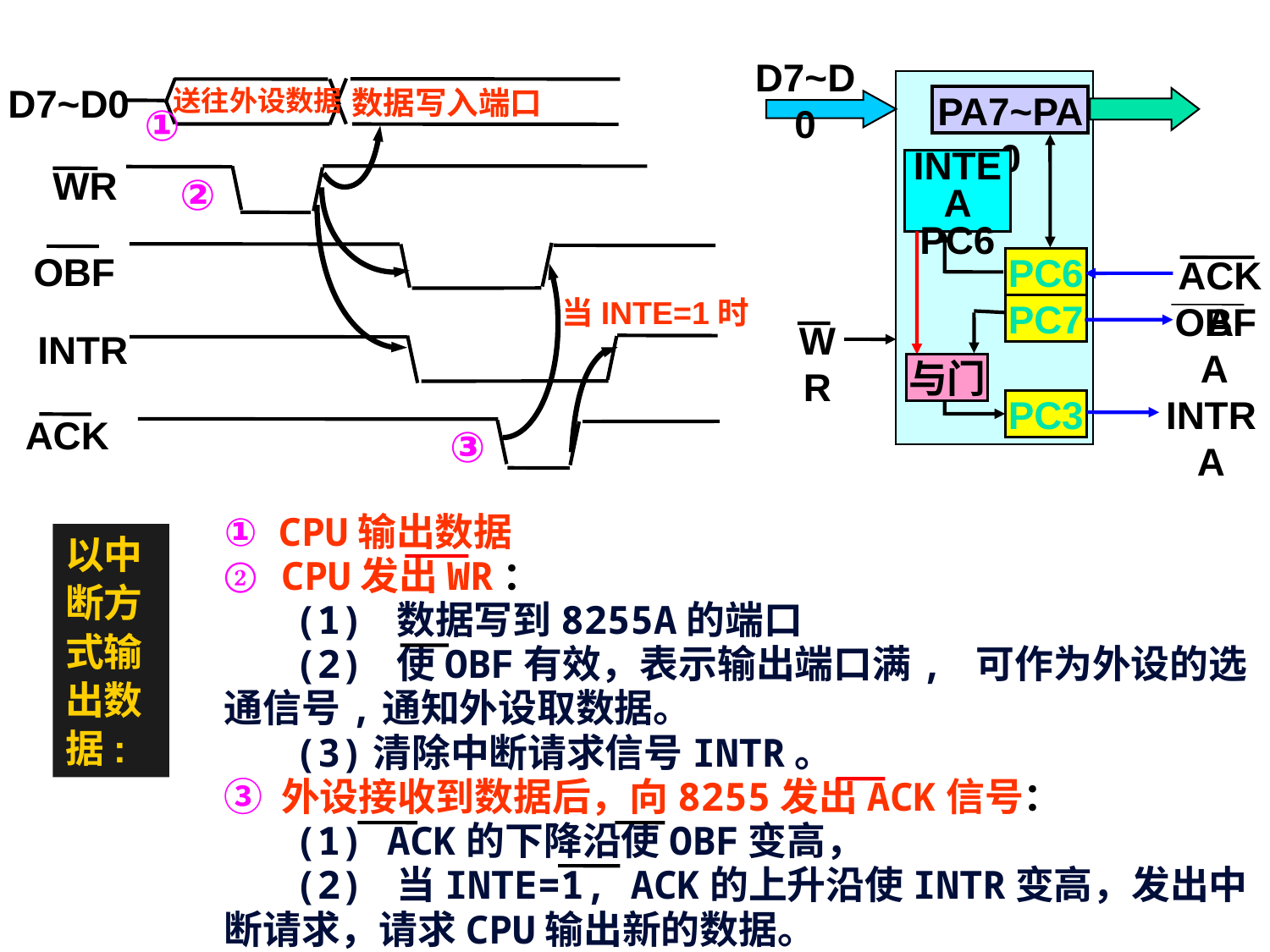

D7~D0

PA7~PA0

INTEA
PC6

PC6
ACKA

INTRA
OBFA

PC7

WR

与门
PC3

数据写入端口
送往外设数据
①

WR

②

OBF

当INTE=1时

INTR

ACK

③

D7~D0
①  CPU输出数据
② CPU发出WR：
   (1) 数据写到8255A的端口
   (2) 使OBF有效，表示输出端口满, 可作为外设的选通信号,通知外设取数据。
   (3)清除中断请求信号INTR。
③ 外设接收到数据后，向8255发出ACK信号：
   (1) ACK的下降沿使OBF变高，
   (2) 当INTE=1, ACK的上升沿使INTR变高，发出中断请求，请求CPU输出新的数据。

以中
断方
式输
出数
据: